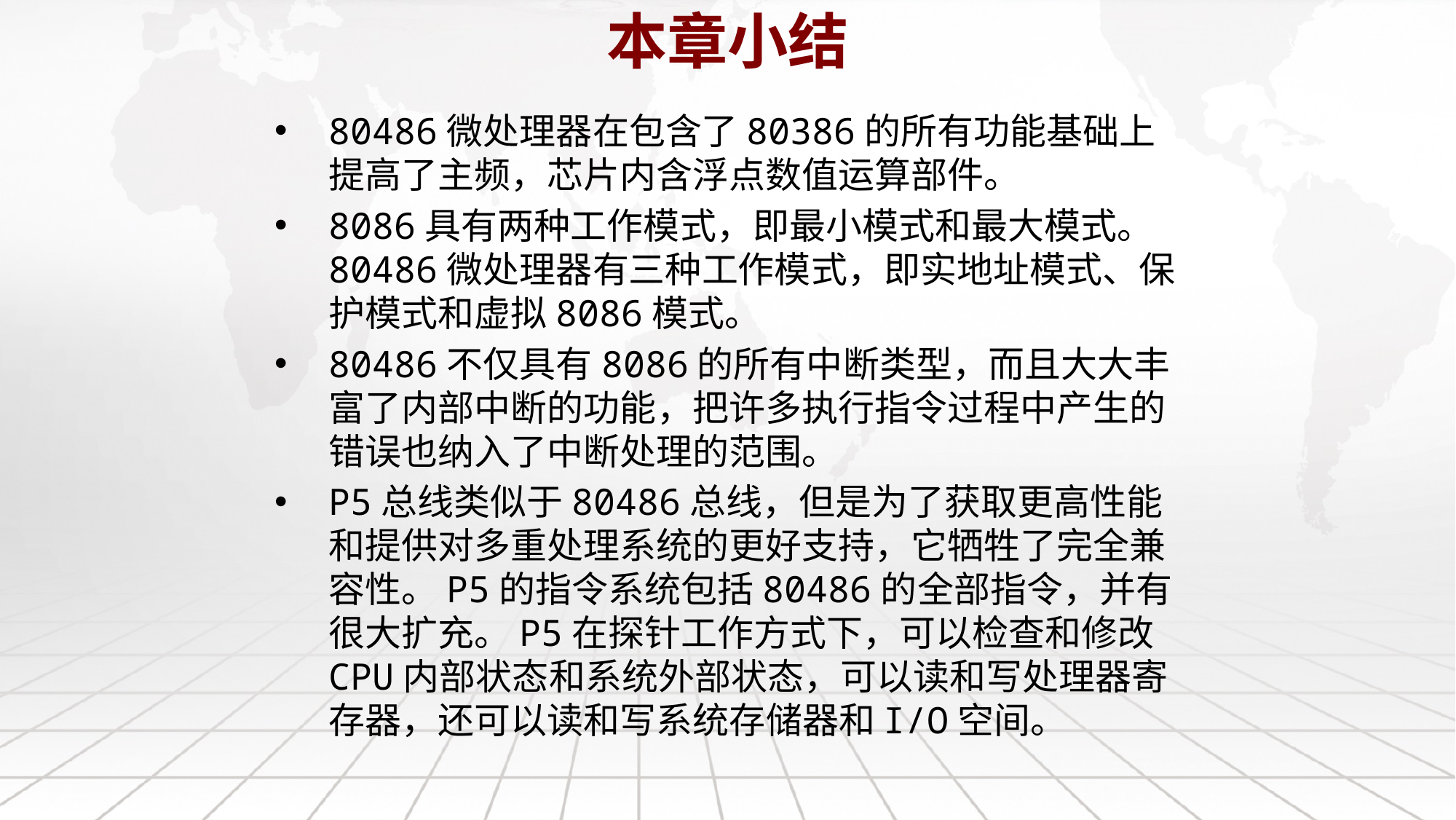

本章小结
80486微处理器在包含了80386的所有功能基础上提高了主频，芯片内含浮点数值运算部件。
8086具有两种工作模式，即最小模式和最大模式。80486微处理器有三种工作模式，即实地址模式、保护模式和虚拟8086模式。
80486不仅具有8086的所有中断类型，而且大大丰富了内部中断的功能，把许多执行指令过程中产生的错误也纳入了中断处理的范围。
P5总线类似于80486总线，但是为了获取更高性能和提供对多重处理系统的更好支持，它牺牲了完全兼容性。P5的指令系统包括80486的全部指令，并有很大扩充。P5在探针工作方式下，可以检查和修改CPU内部状态和系统外部状态，可以读和写处理器寄存器，还可以读和写系统存储器和I/O空间。